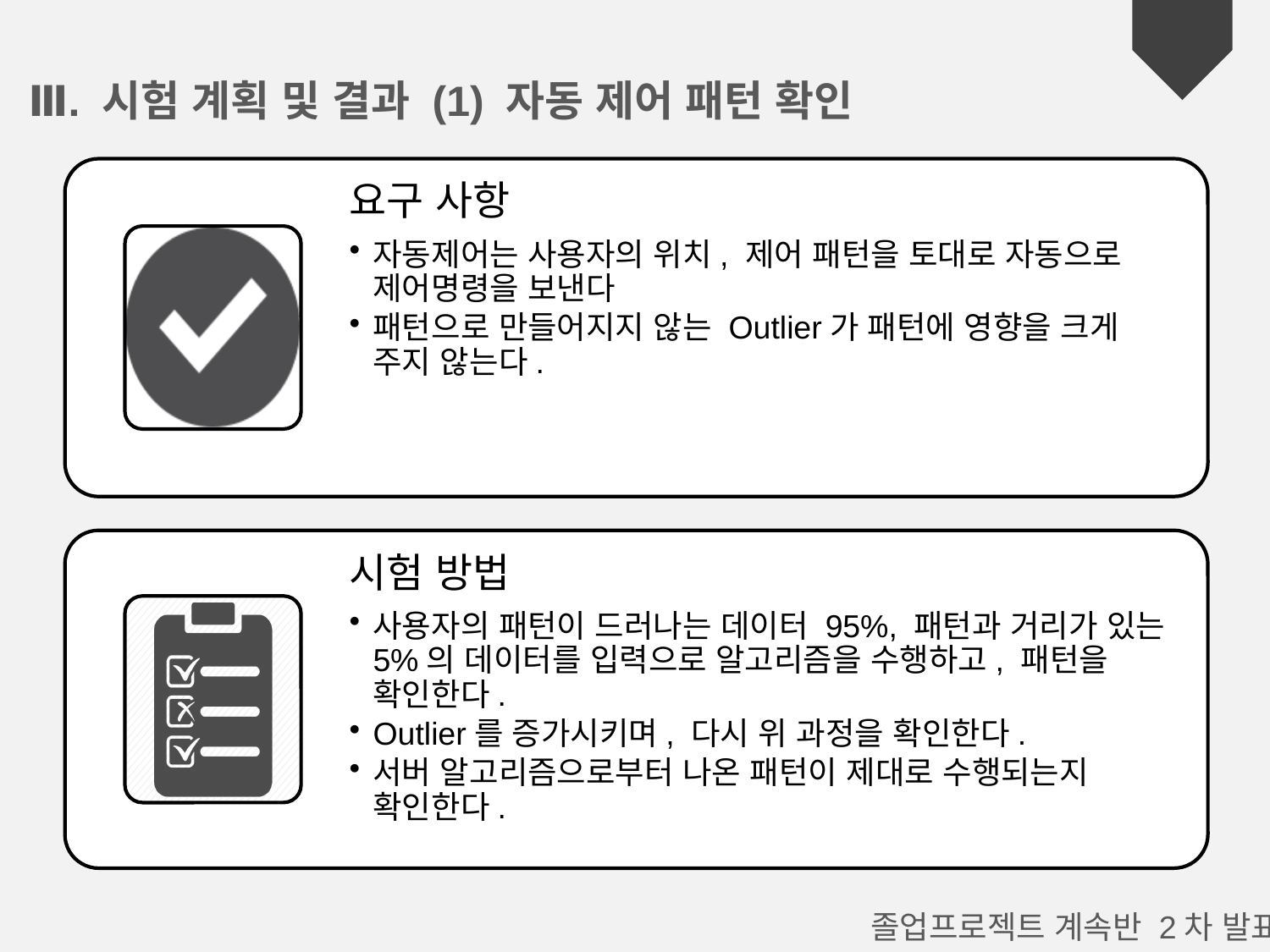

Ⅲ. 시험 계획 및 결과 (1) 자동 제어 패턴 확인
요구 사항
자동제어는 사용자의 위치, 제어 패턴을 토대로 자동으로 제어명령을 보낸다
패턴으로 만들어지지 않는 Outlier가 패턴에 영향을 크게 주지 않는다.
시험 방법
사용자의 패턴이 드러나는 데이터 95%, 패턴과 거리가 있는 5%의 데이터를 입력으로 알고리즘을 수행하고, 패턴을 확인한다.
Outlier를 증가시키며, 다시 위 과정을 확인한다.
서버 알고리즘으로부터 나온 패턴이 제대로 수행되는지 확인한다.
졸업프로젝트 계속반 2차 발표